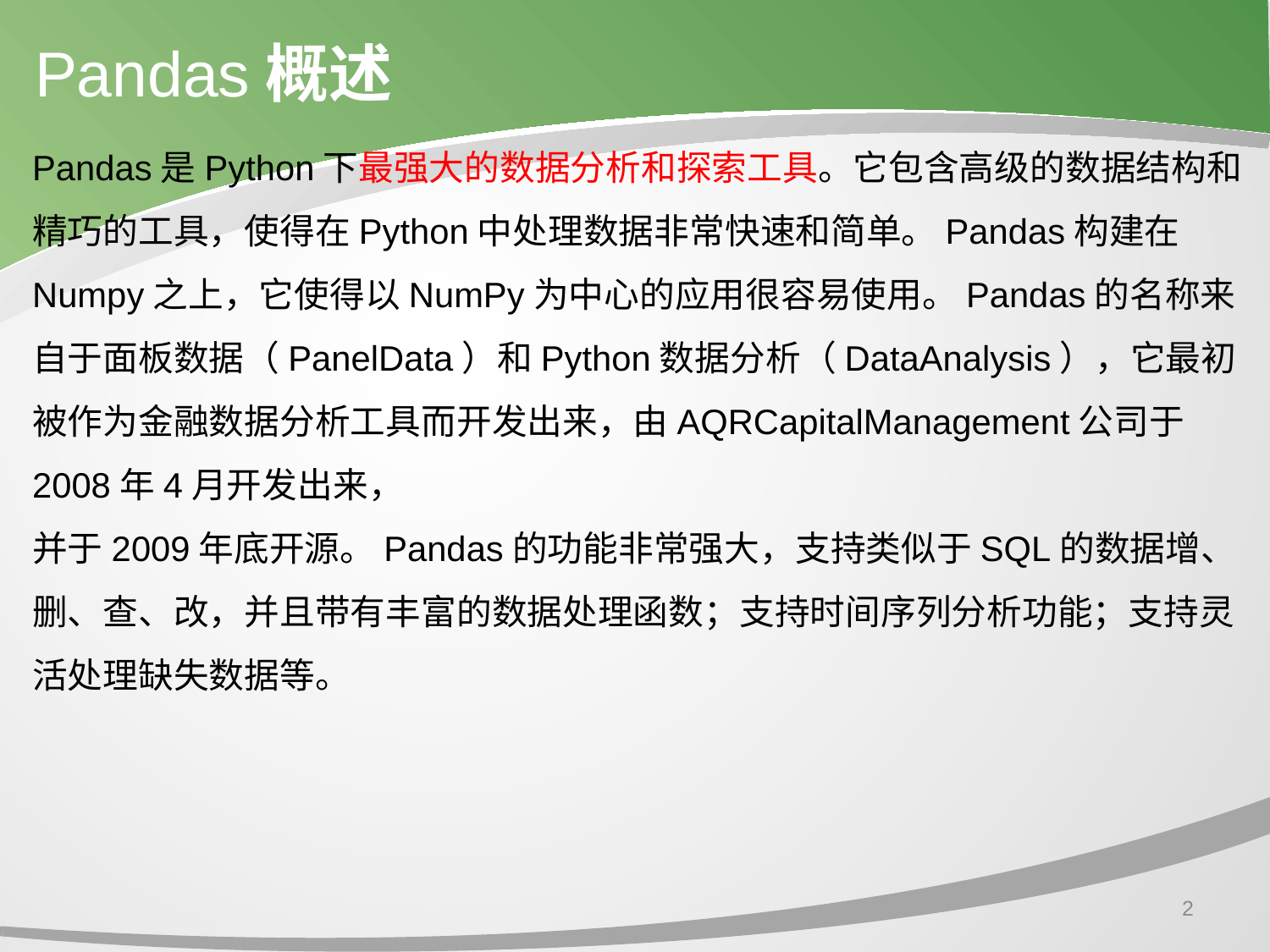

# Pandas概述
Pandas是Python下最强大的数据分析和探索工具。它包含高级的数据结构和精巧的工具，使得在Python中处理数据非常快速和简单。Pandas构建在Numpy之上，它使得以NumPy为中心的应用很容易使用。Pandas的名称来自于面板数据（PanelData）和Python数据分析（DataAnalysis），它最初被作为金融数据分析工具而开发出来，由AQRCapitalManagement公司于2008年4月开发出来，
并于2009年底开源。Pandas的功能非常强大，支持类似于SQL的数据增、删、查、改，并且带有丰富的数据处理函数；支持时间序列分析功能；支持灵活处理缺失数据等。
2